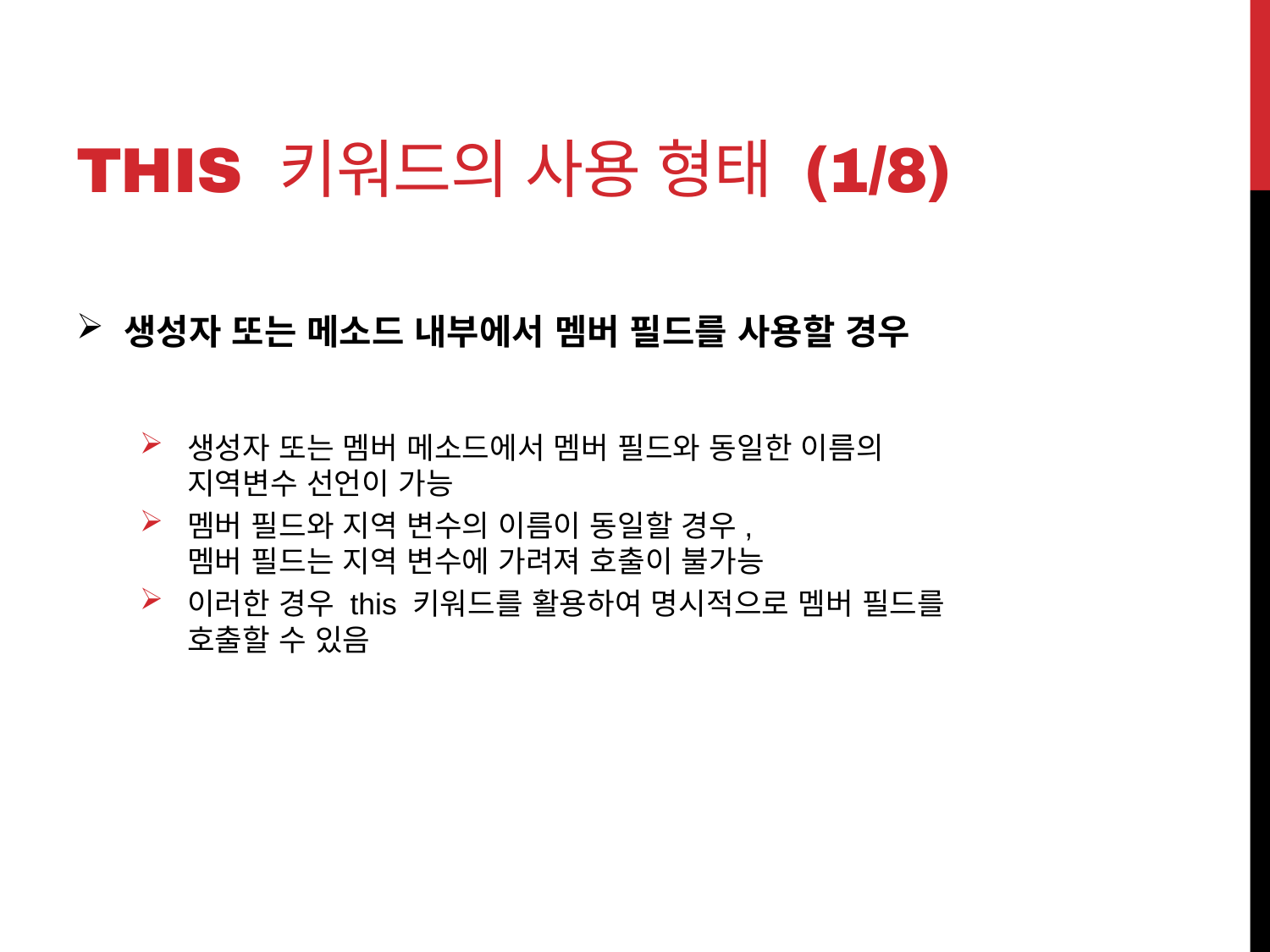

# This 키워드의 사용 형태 (1/8)

생성자 또는 메소드 내부에서 멤버 필드를 사용할 경우

생성자 또는 멤버 메소드에서 멤버 필드와 동일한 이름의
지역변수 선언이 가능
멤버 필드와 지역 변수의 이름이 동일할 경우,
멤버 필드는 지역 변수에 가려져 호출이 불가능
이러한 경우 this 키워드를 활용하여 명시적으로 멤버 필드를
호출할 수 있음